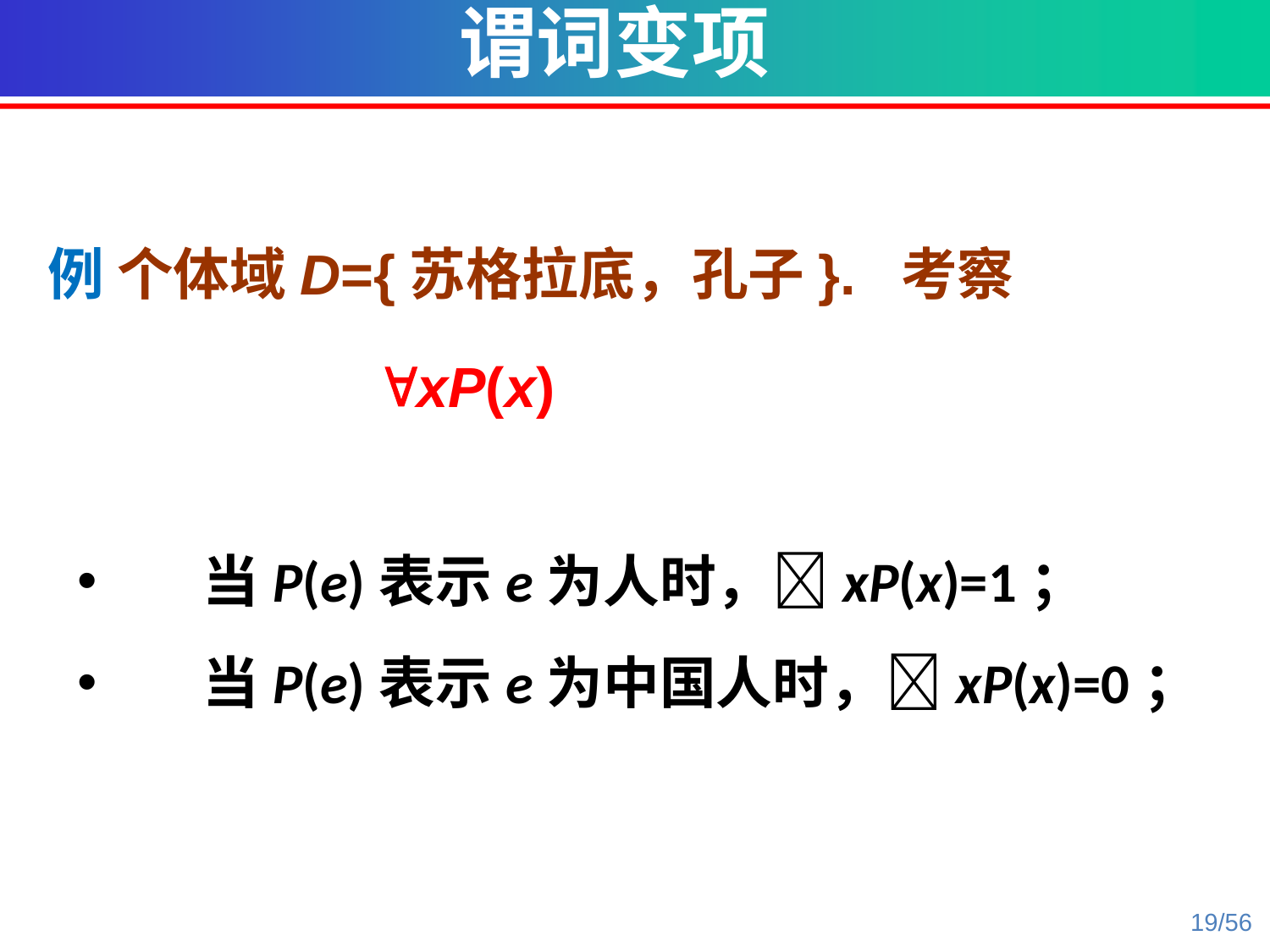

谓词变项

例 个体域D={苏格拉底，孔子}.  考察
                     ∀xP(x)
当P(e)表示e为人时，∀xP(x)=1；
当P(e)表示e为中国人时，∀xP(x)=0；

19/56